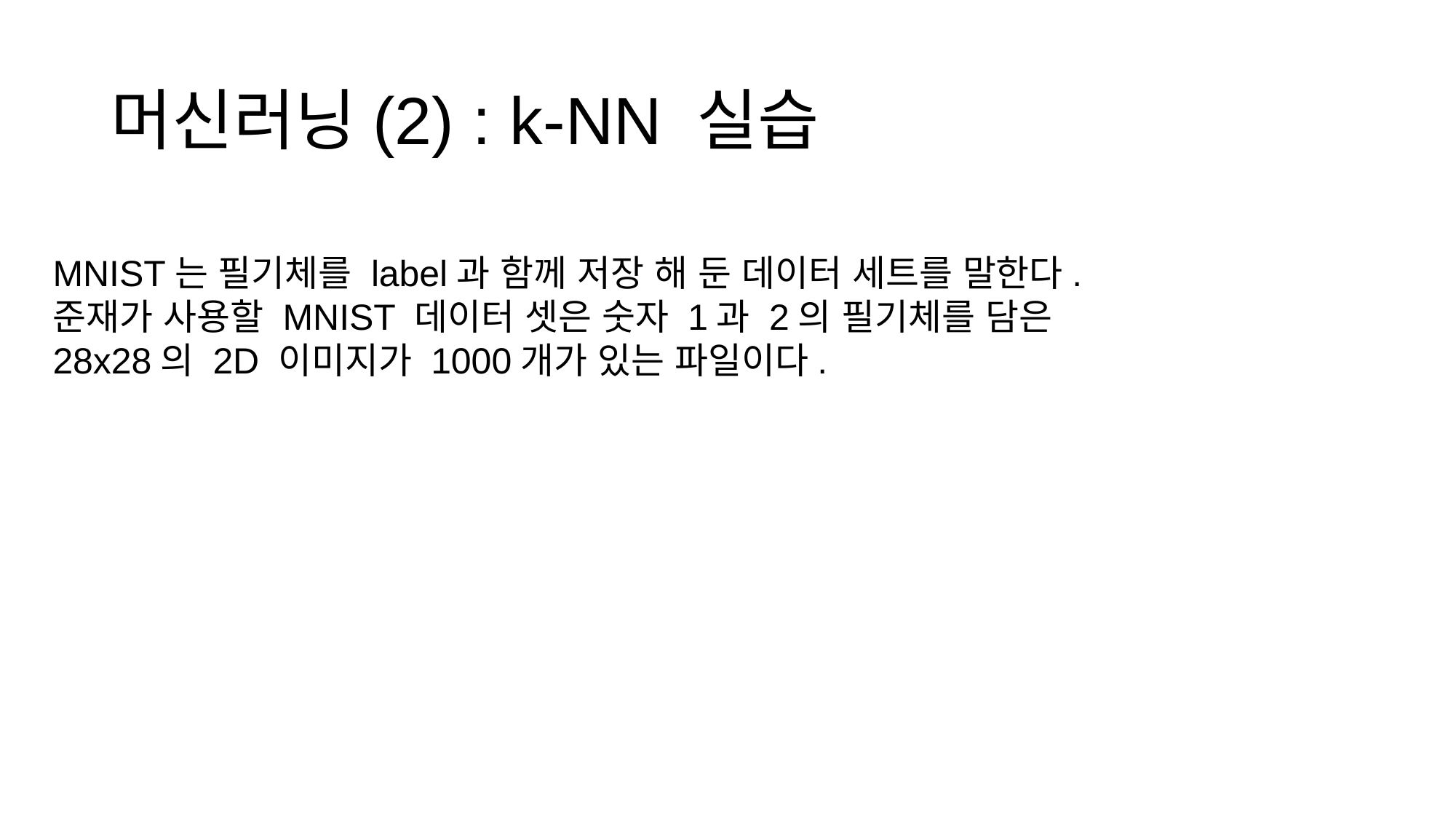

# 머신러닝(2) : k-NN 실습
MNIST는 필기체를 label과 함께 저장 해 둔 데이터 세트를 말한다.
준재가 사용할 MNIST 데이터 셋은 숫자 1과 2의 필기체를 담은
28x28의 2D 이미지가 1000개가 있는 파일이다.